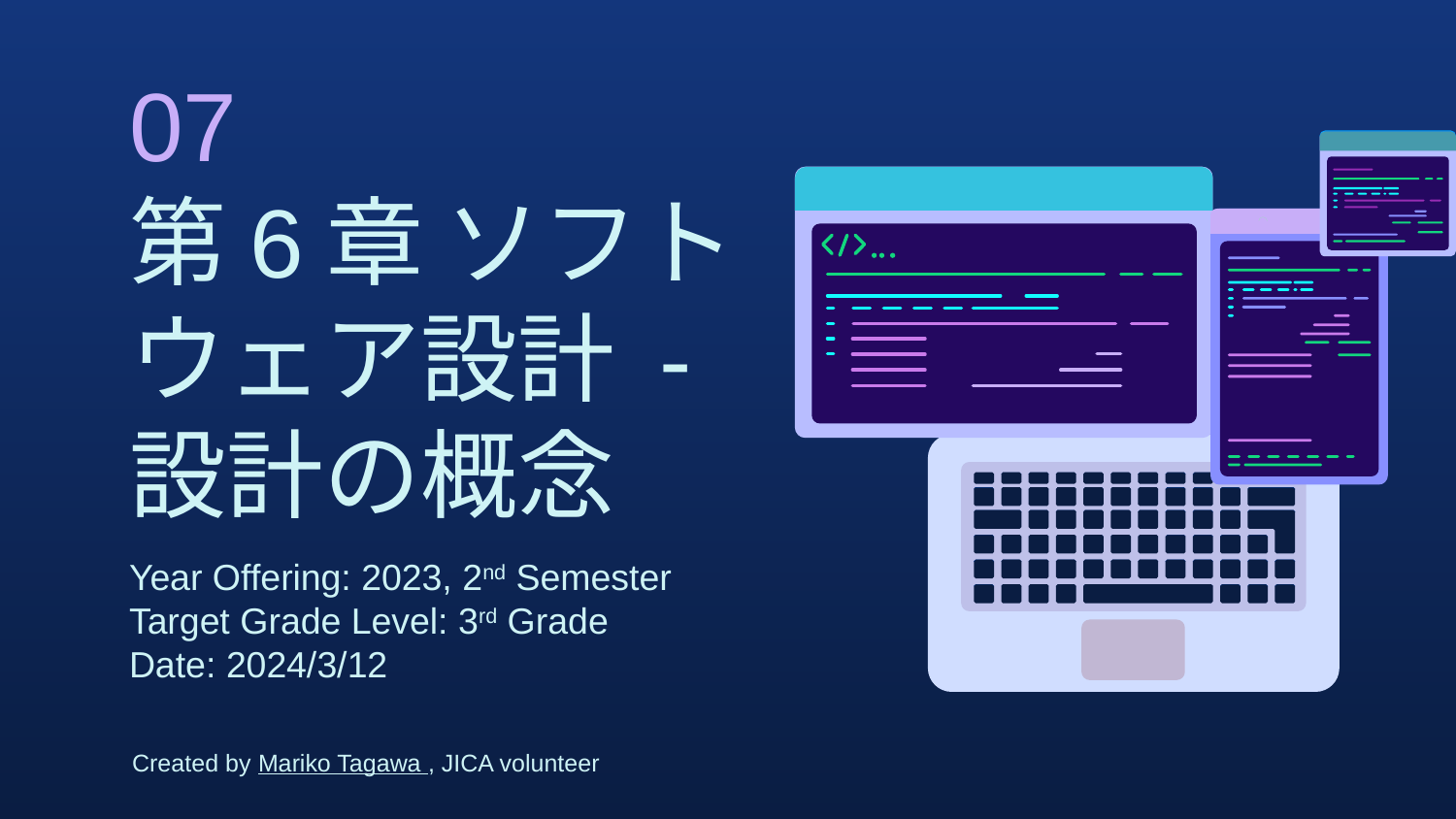

# 07 第6章 ソフトウェア設計 - 設計の概念

Year Offering: 2023, 2nd Semester
Target Grade Level: 3rd Grade
Date: 2024/3/12

Created by Mariko Tagawa , JICA volunteer